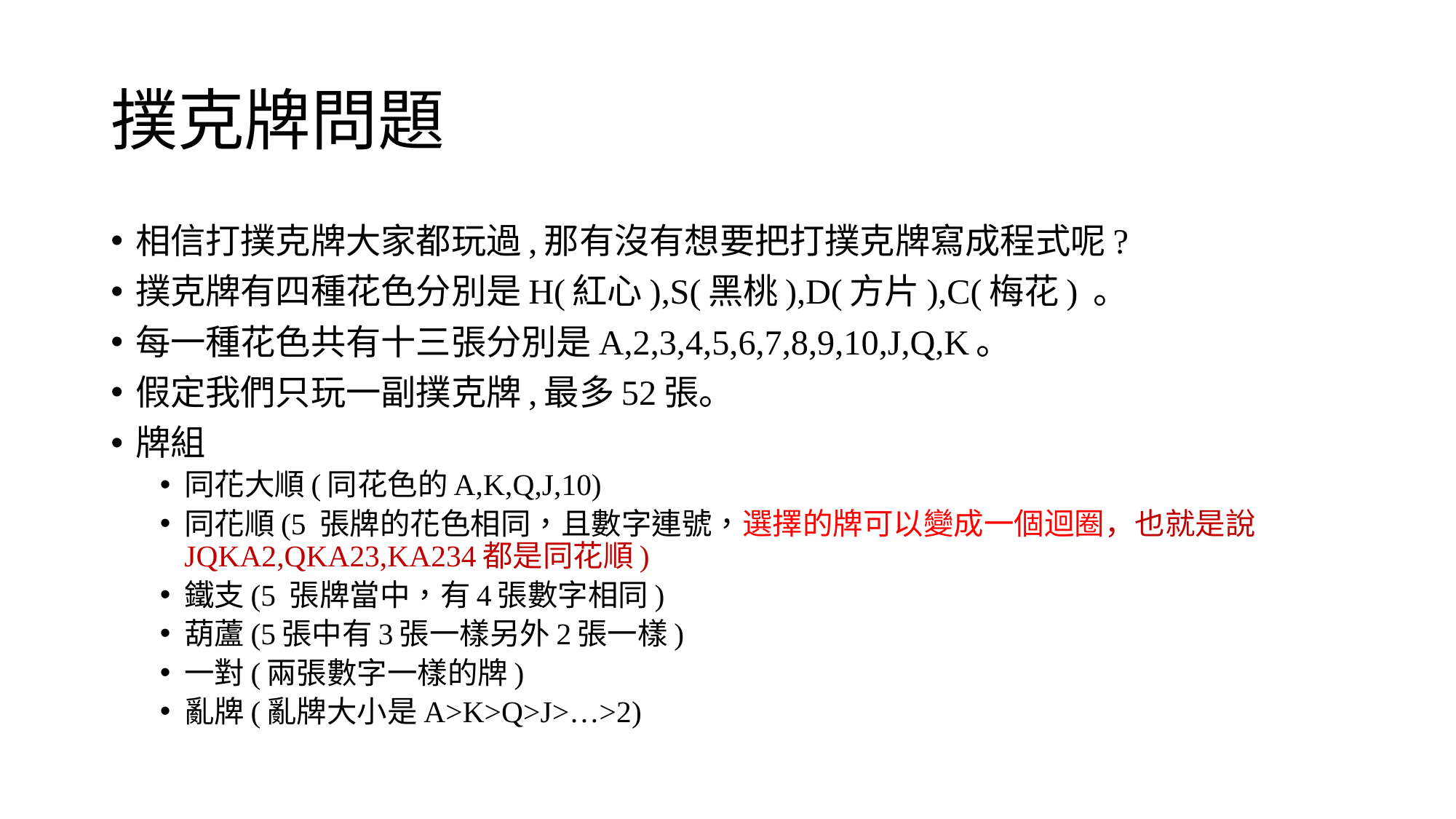

# 撲克牌問題
相信打撲克牌大家都玩過,那有沒有想要把打撲克牌寫成程式呢?
撲克牌有四種花色分別是H(紅心),S(黑桃),D(方片),C(梅花) 。
每一種花色共有十三張分別是A,2,3,4,5,6,7,8,9,10,J,Q,K。
假定我們只玩一副撲克牌,最多52張。
牌組
同花大順(同花色的A,K,Q,J,10)
同花順(5 張牌的花色相同，且數字連號，選擇的牌可以變成一個迴圈，也就是說JQKA2,QKA23,KA234都是同花順)
鐵支(5 張牌當中，有4張數字相同)
葫蘆(5張中有3張一樣另外2張一樣)
一對(兩張數字一樣的牌)
亂牌(亂牌大小是A>K>Q>J>…>2)